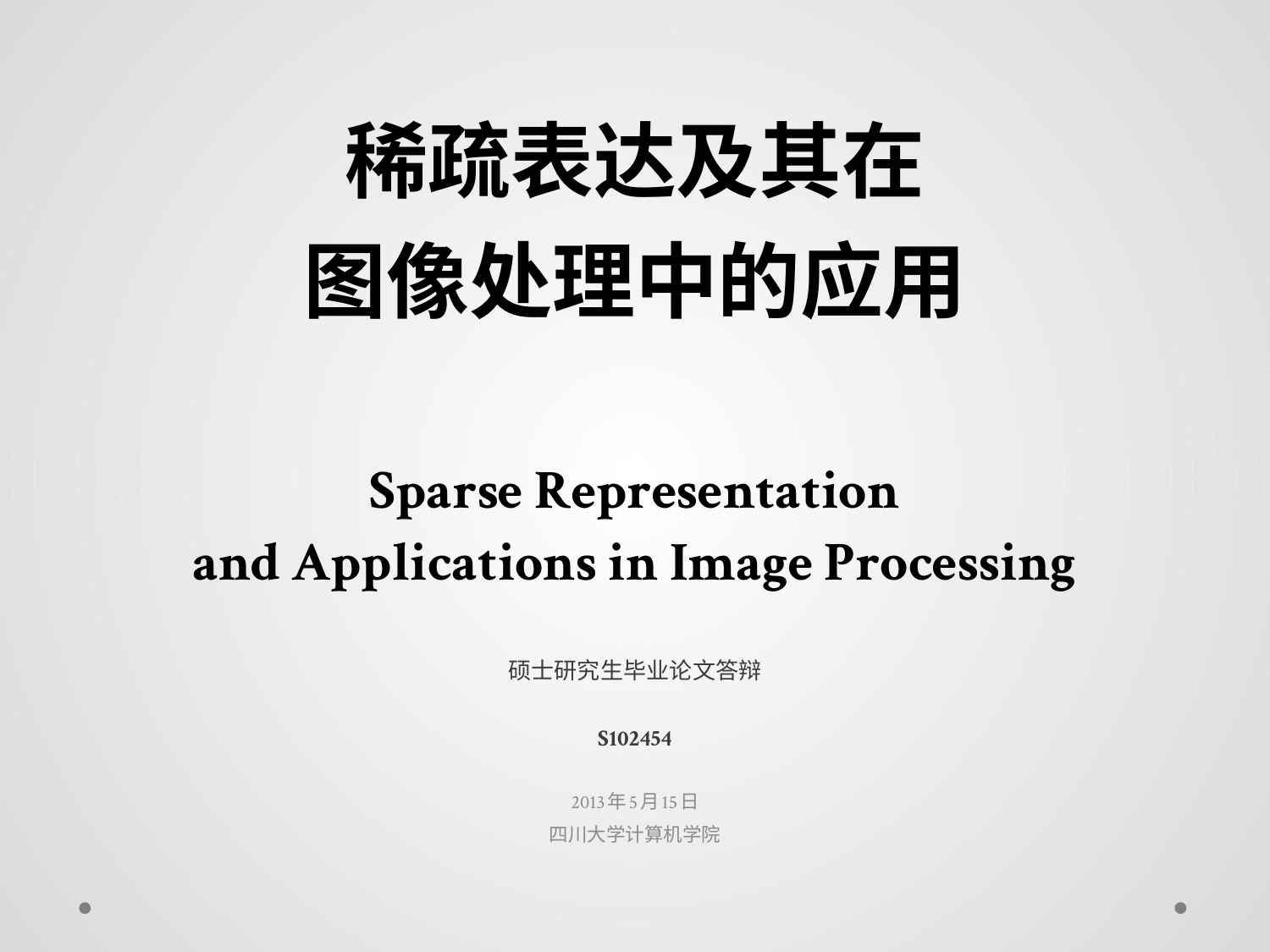

# 稀疏表达及其在 图像处理中的应用 Sparse Representation and Applications in Image Processing
硕士研究生毕业论文答辩

S102454

2013年5月15日
四川大学计算机学院